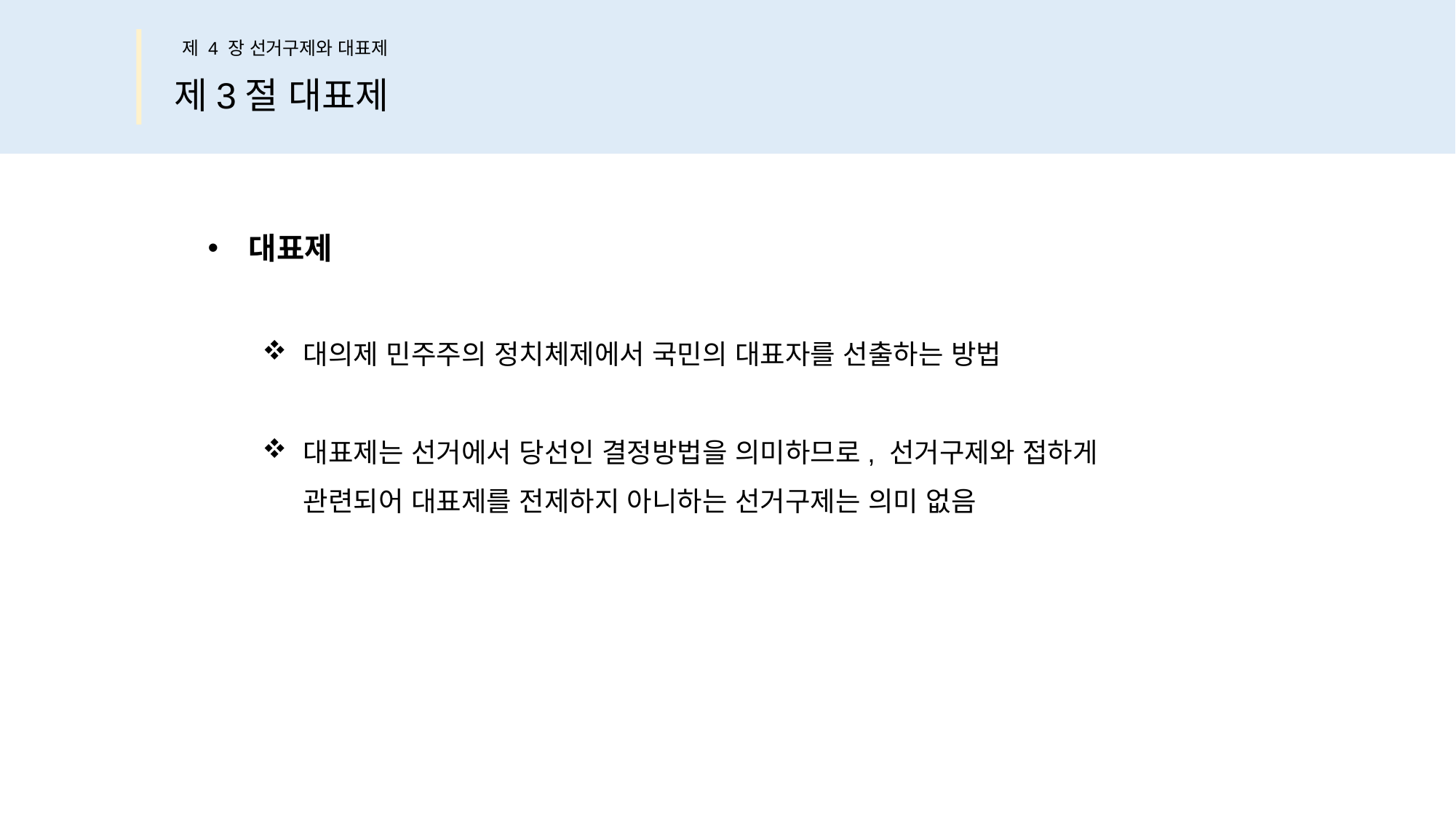

제 4 장 선거구제와 대표제
제3절 대표제
대표제

대의제 민주주의 정치체제에서 국민의 대표자를 선출하는 방법

대표제는 선거에서 당선인 결정방법을 의미하므로, 선거구제와 접하게
관련되어 대표제를 전제하지 아니하는 선거구제는 의미 없음